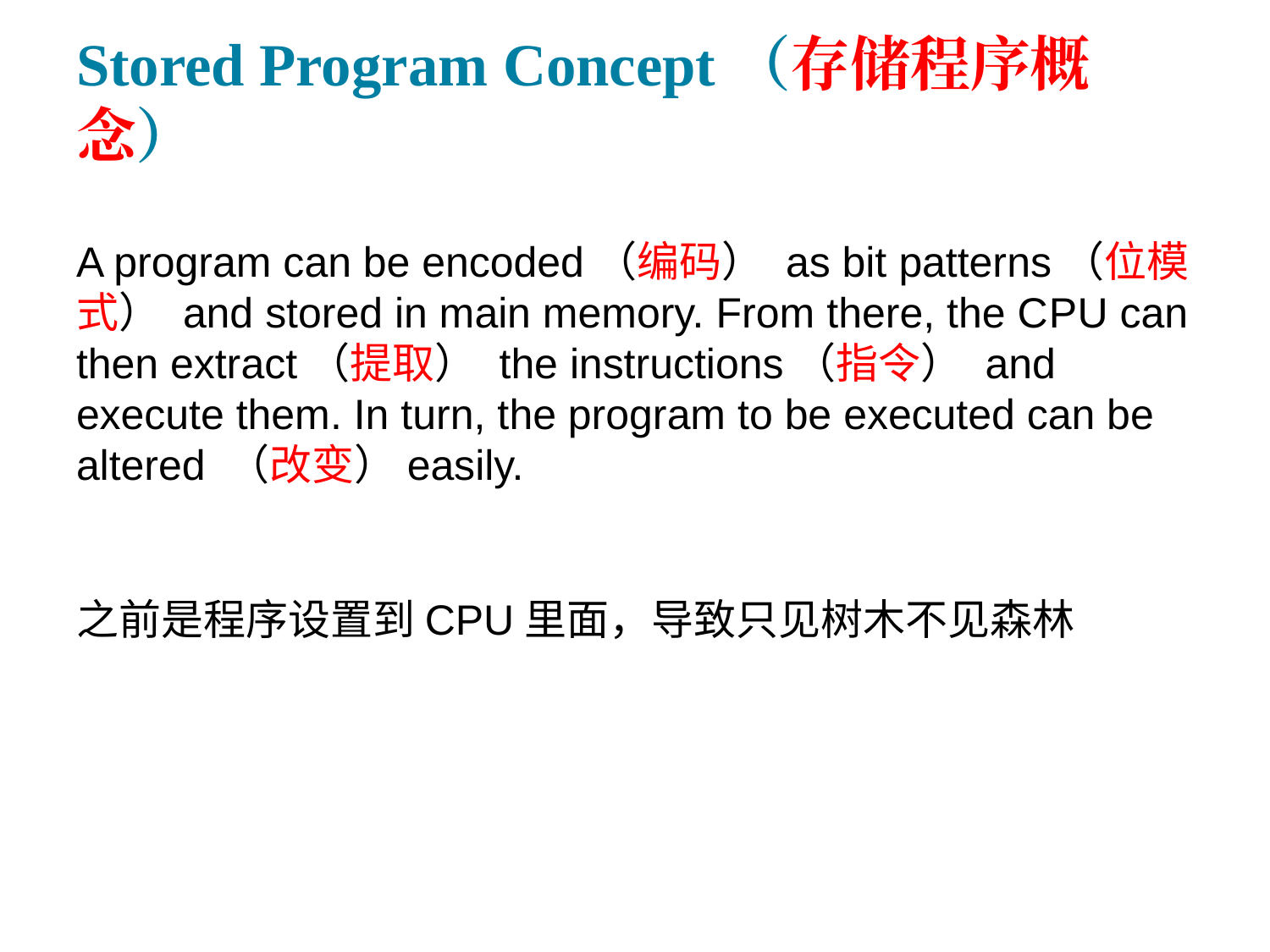

# Stored Program Concept（存储程序概念）
A program can be encoded（编码） as bit patterns（位模式） and stored in main memory. From there, the C P U can then extract（提取） the instructions（指令） and execute them. In turn, the program to be executed can be altered （改变）easily.

之前是程序设置到CPU里面，导致只见树木不见森林